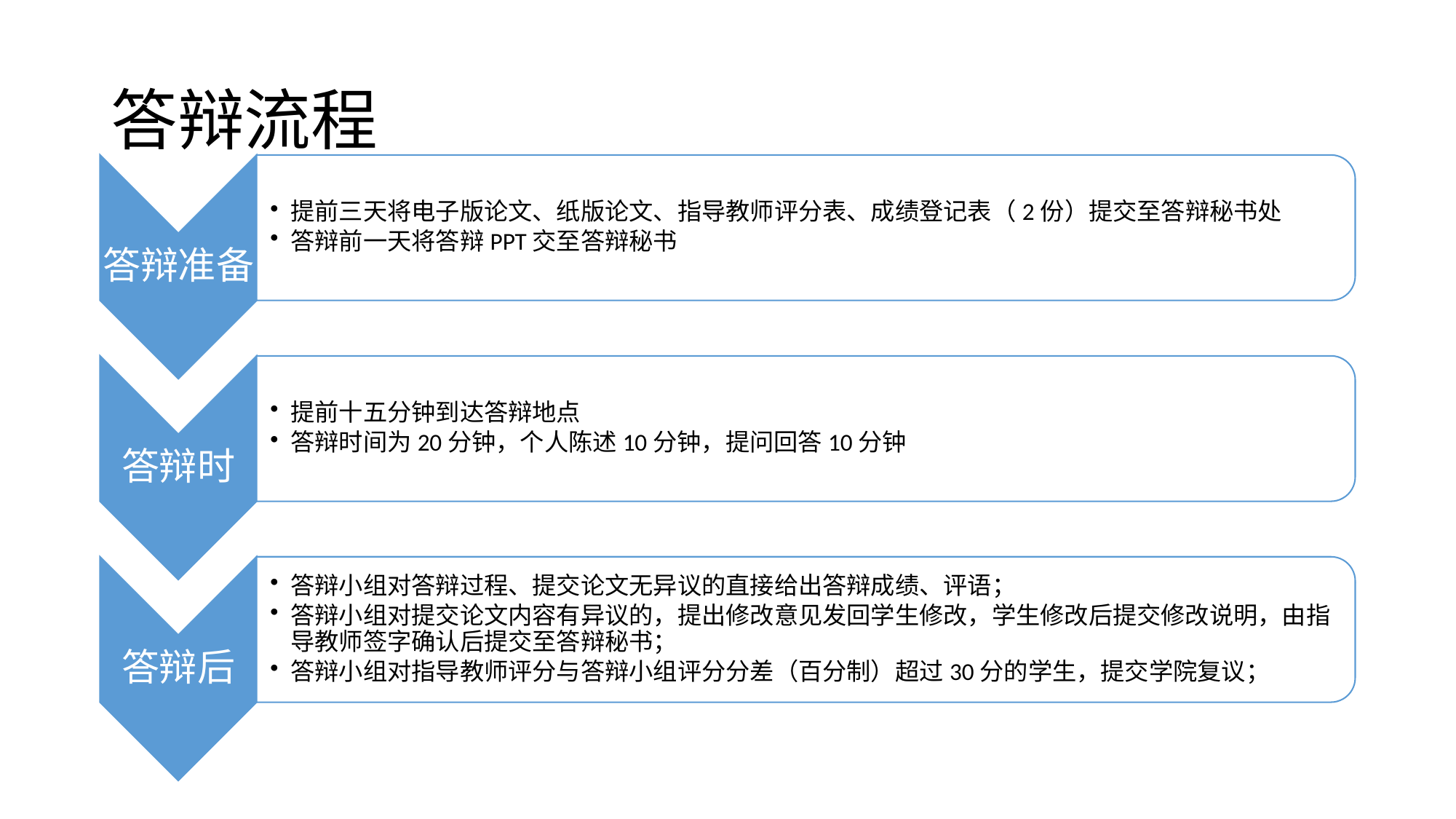

# 答辩流程
答辩准备
提前三天将电子版论文、纸版论文、指导教师评分表、成绩登记表（2份）提交至答辩秘书处
答辩前一天将答辩PPT交至答辩秘书
答辩时
提前十五分钟到达答辩地点
答辩时间为20分钟，个人陈述10分钟，提问回答10分钟
答辩后
答辩小组对答辩过程、提交论文无异议的直接给出答辩成绩、评语；
答辩小组对提交论文内容有异议的，提出修改意见发回学生修改，学生修改后提交修改说明，由指导教师签字确认后提交至答辩秘书；
答辩小组对指导教师评分与答辩小组评分分差（百分制）超过30分的学生，提交学院复议；